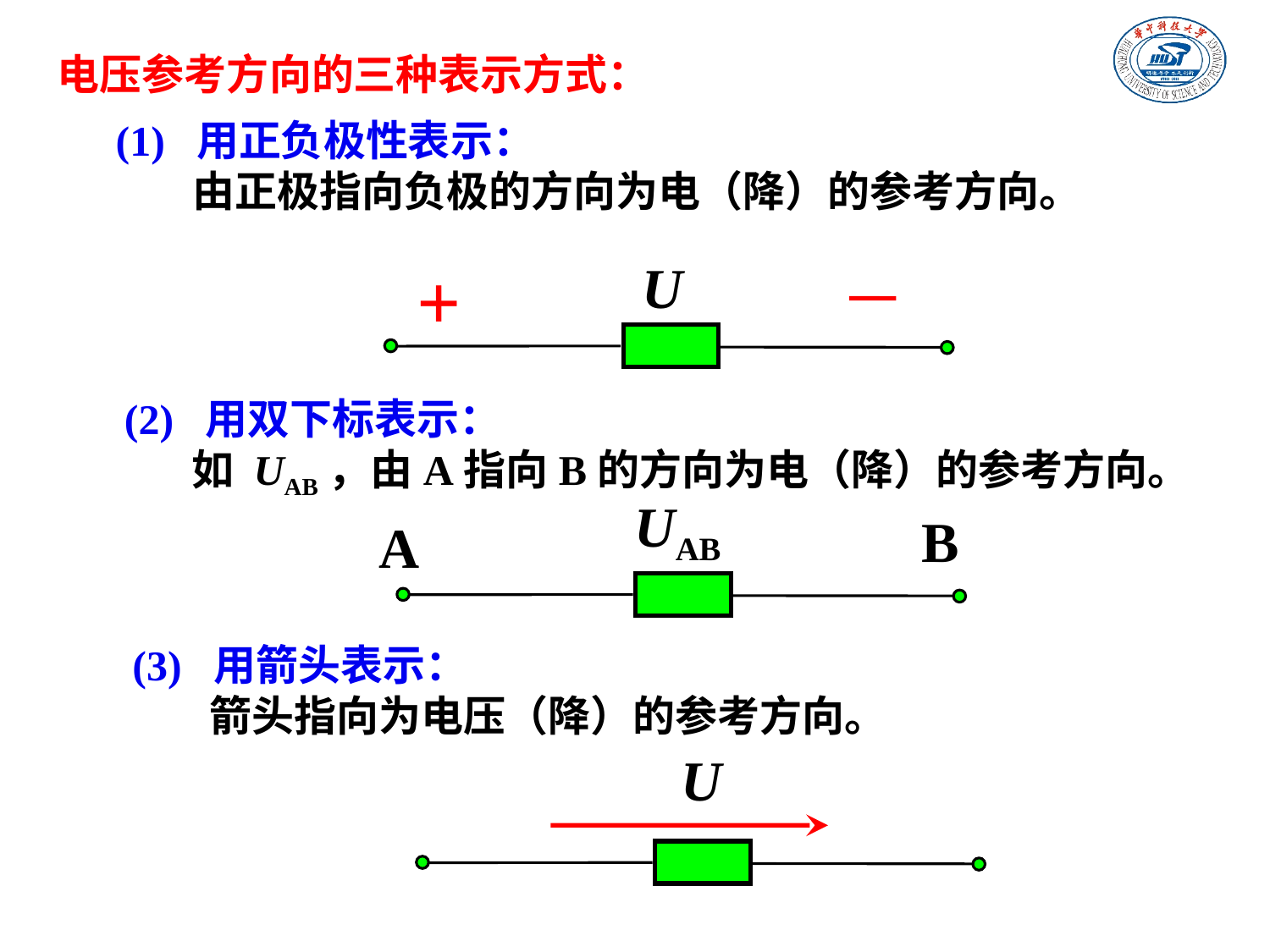

电压参考方向的三种表示方式：
(1)  用正负极性表示：
       由正极指向负极的方向为电（降）的参考方向。
+
U

(2)  用双下标表示：
      如 UAB，由A指向B的方向为电（降）的参考方向。
UAB
B
A

(3)  用箭头表示：
       箭头指向为电压（降）的参考方向。
U